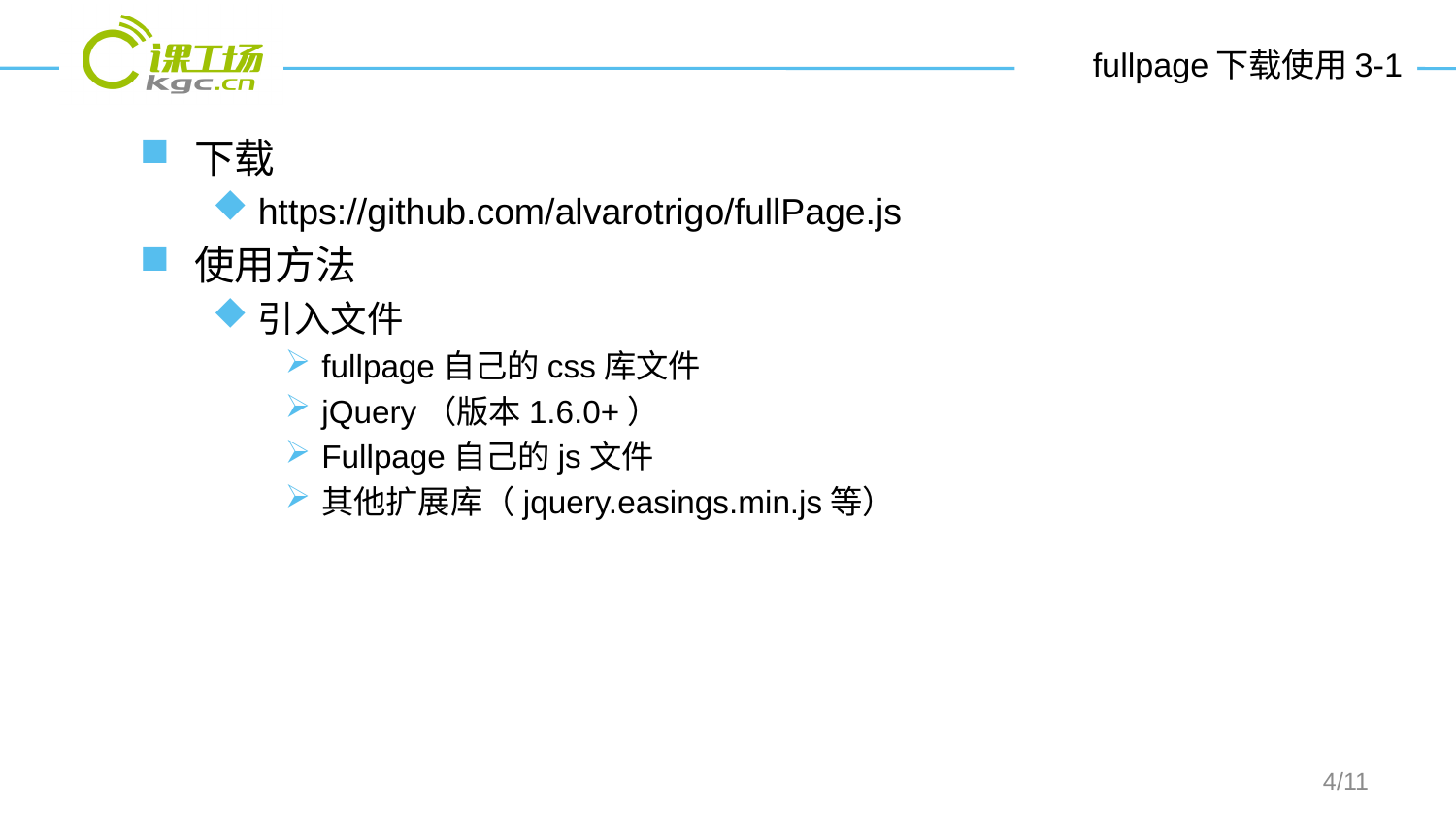

# fullpage下载使用3-1
下载
https://github.com/alvarotrigo/fullPage.js
使用方法
引入文件
fullpage自己的css库文件
jQuery（版本1.6.0+）
Fullpage自己的js文件
其他扩展库（jquery.easings.min.js等）

4/11